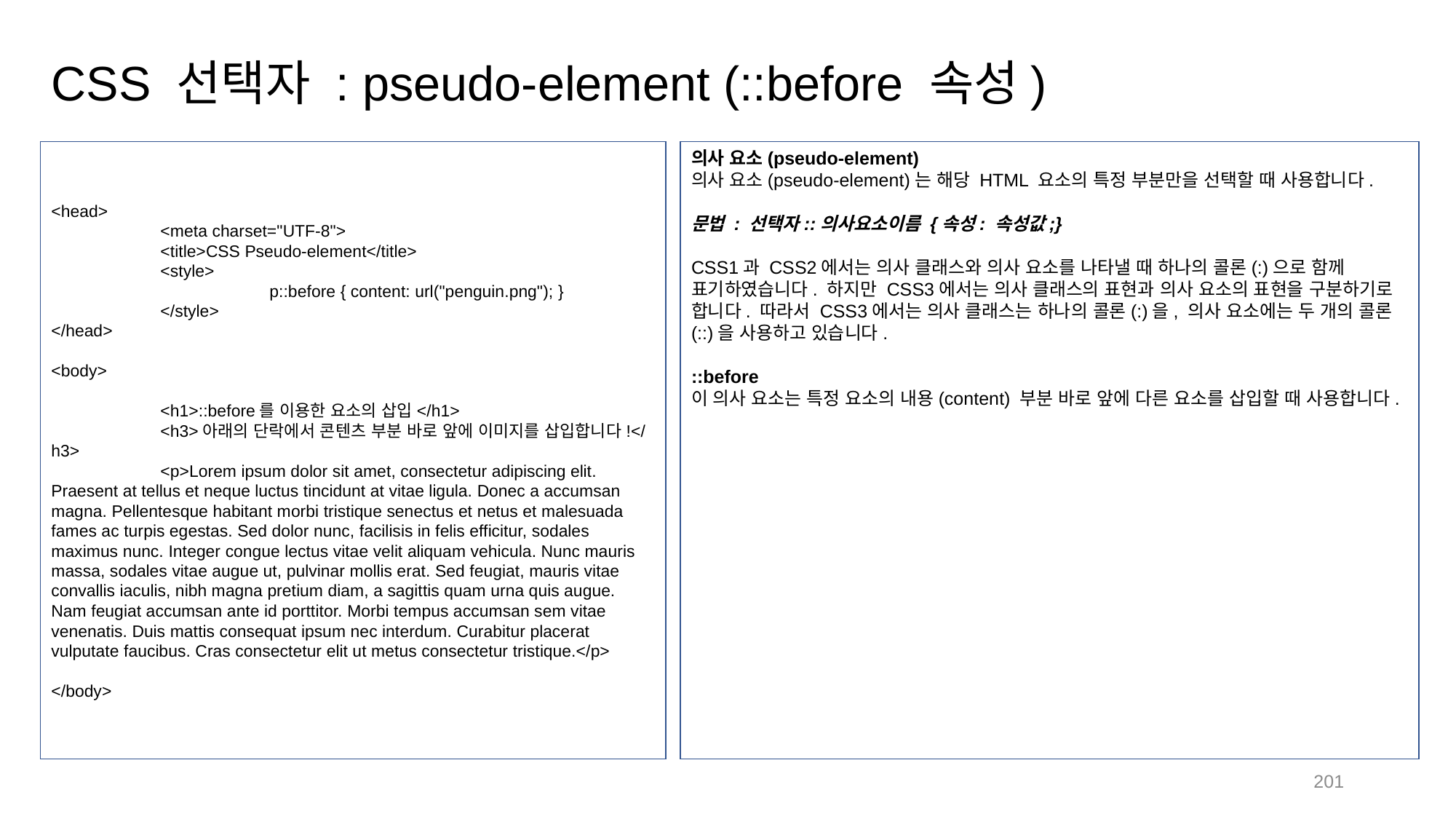

# CSS 선택자 : pseudo-element (::before 속성)
<head>
	<meta charset="UTF-8">
	<title>CSS Pseudo-element</title>
	<style>
		p::before { content: url("penguin.png"); }
	</style>
</head>

<body>

	<h1>::before를 이용한 요소의 삽입</h1>
	<h3>아래의 단락에서 콘텐츠 부분 바로 앞에 이미지를 삽입합니다!</h3>
	<p>Lorem ipsum dolor sit amet, consectetur adipiscing elit. Praesent at tellus et neque luctus tincidunt at vitae ligula. Donec a accumsan magna. Pellentesque habitant morbi tristique senectus et netus et malesuada fames ac turpis egestas. Sed dolor nunc, facilisis in felis efficitur, sodales maximus nunc. Integer congue lectus vitae velit aliquam vehicula. Nunc mauris massa, sodales vitae augue ut, pulvinar mollis erat. Sed feugiat, mauris vitae convallis iaculis, nibh magna pretium diam, a sagittis quam urna quis augue. Nam feugiat accumsan ante id porttitor. Morbi tempus accumsan sem vitae venenatis. Duis mattis consequat ipsum nec interdum. Curabitur placerat vulputate faucibus. Cras consectetur elit ut metus consectetur tristique.</p>

</body>
의사 요소(pseudo-element)
의사 요소(pseudo-element)는 해당 HTML 요소의 특정 부분만을 선택할 때 사용합니다.

문법 : 선택자::의사요소이름 {속성: 속성값;}

CSS1과 CSS2에서는 의사 클래스와 의사 요소를 나타낼 때 하나의 콜론(:)으로 함께 표기하였습니다. 하지만 CSS3에서는 의사 클래스의 표현과 의사 요소의 표현을 구분하기로 합니다. 따라서 CSS3에서는 의사 클래스는 하나의 콜론(:)을, 의사 요소에는 두 개의 콜론(::)을 사용하고 있습니다.

::before
이 의사 요소는 특정 요소의 내용(content) 부분 바로 앞에 다른 요소를 삽입할 때 사용합니다.

201